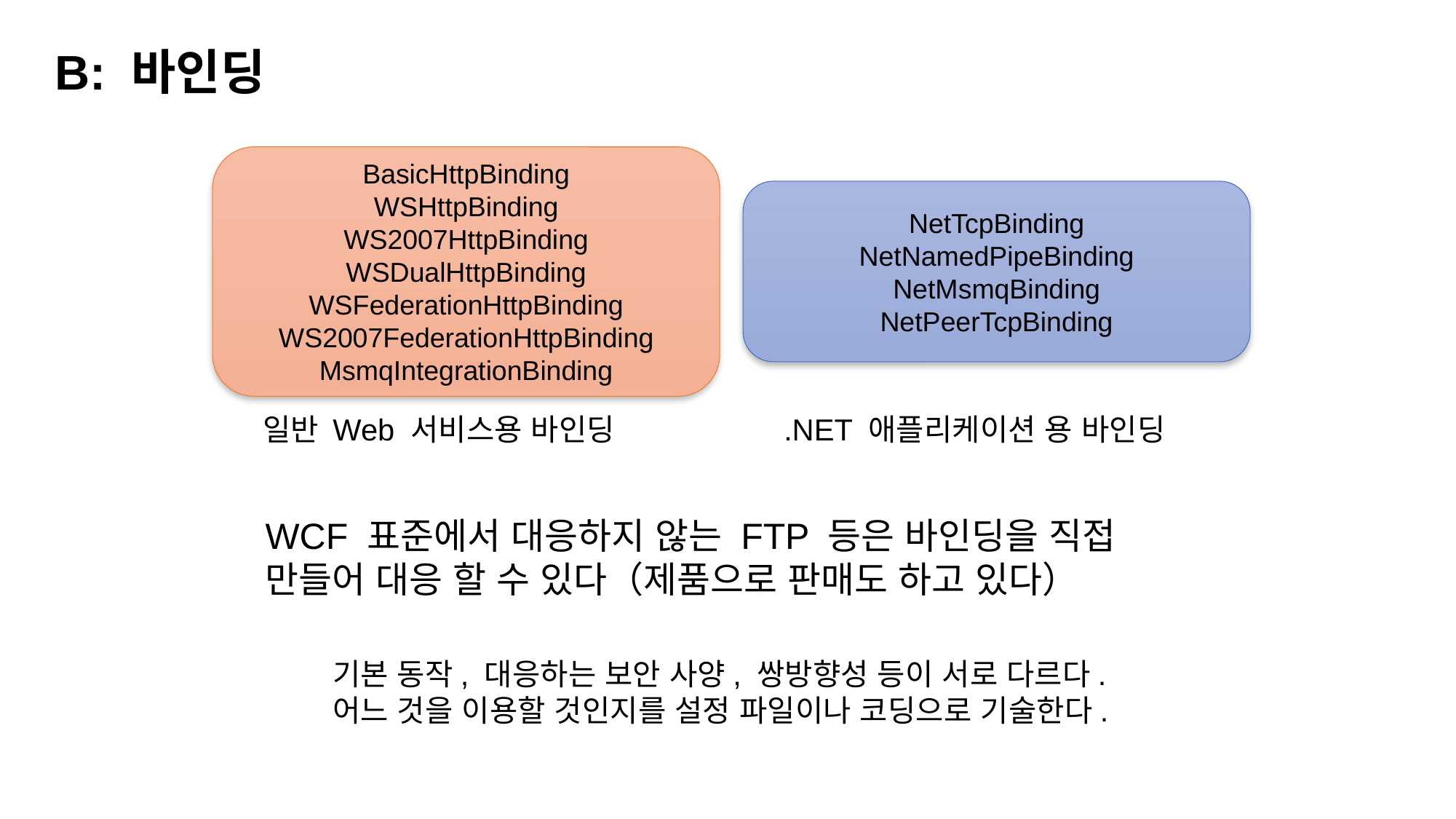

B: 바인딩
BasicHttpBinding
WSHttpBinding
WS2007HttpBinding
WSDualHttpBinding
WSFederationHttpBinding
WS2007FederationHttpBinding
MsmqIntegrationBinding
NetTcpBinding
NetNamedPipeBinding
NetMsmqBinding
NetPeerTcpBinding
일반 Web 서비스용 바인딩
.NET 애플리케이션 용 바인딩
WCF 표준에서 대응하지 않는 FTP 등은 바인딩을 직접 만들어 대응 할 수 있다（제품으로 판매도 하고 있다）
기본 동작, 대응하는 보안 사양, 쌍방향성 등이 서로 다르다.
어느 것을 이용할 것인지를 설정 파일이나 코딩으로 기술한다.